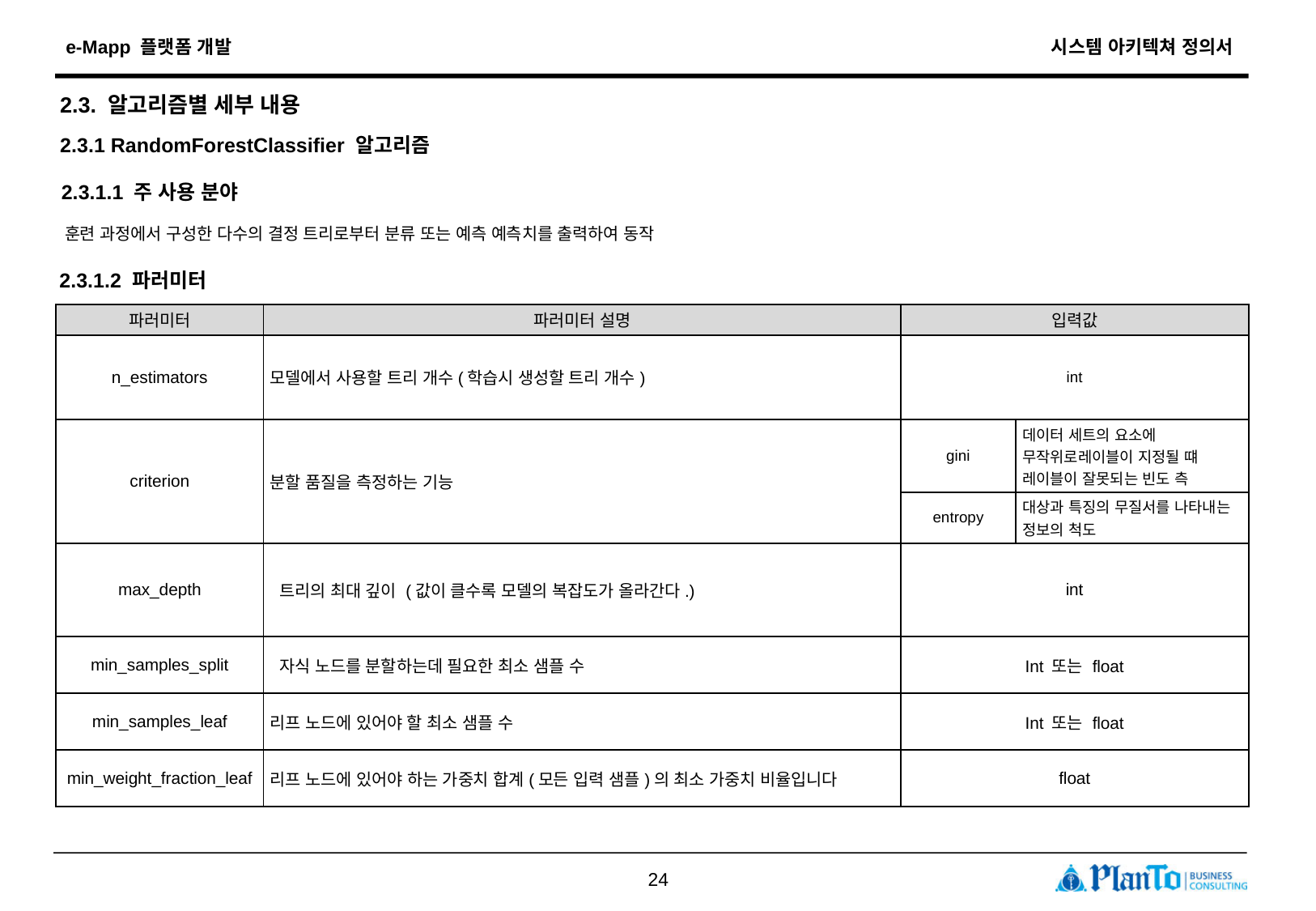

2.3. 알고리즘별 세부 내용
2.3.1 RandomForestClassifier 알고리즘
2.3.1.1 주 사용 분야
훈련 과정에서 구성한 다수의 결정 트리로부터 분류 또는 예측 예측치를 출력하여 동작
2.3.1.2 파러미터
| 파러미터 | 파러미터 설명 | 입력값 |  |
| --- | --- | --- | --- |
| n\_estimators | 모델에서 사용할 트리 개수(학습시 생성할 트리 개수) | int |  |
| criterion | 분할 품질을 측정하는 기능 | gini | 데이터 세트의 요소에 무작위로레이블이 지정될 떄 레이블이 잘못되는 빈도 측 |
|  |  | entropy | 대상과 특징의 무질서를 나타내는 정보의 척도 |
| max\_depth | 트리의 최대 깊이 (값이 클수록 모델의 복잡도가 올라간다.) | int |  |
| min\_samples\_split | 자식 노드를 분할하는데 필요한 최소 샘플 수 | Int 또는 float |  |
| min\_samples\_leaf | 리프 노드에 있어야 할 최소 샘플 수 | Int 또는 float |  |
| min\_weight\_fraction\_leaf | 리프 노드에 있어야 하는 가중치 합계(모든 입력 샘플)의 최소 가중치 비율입니다 | float |  |